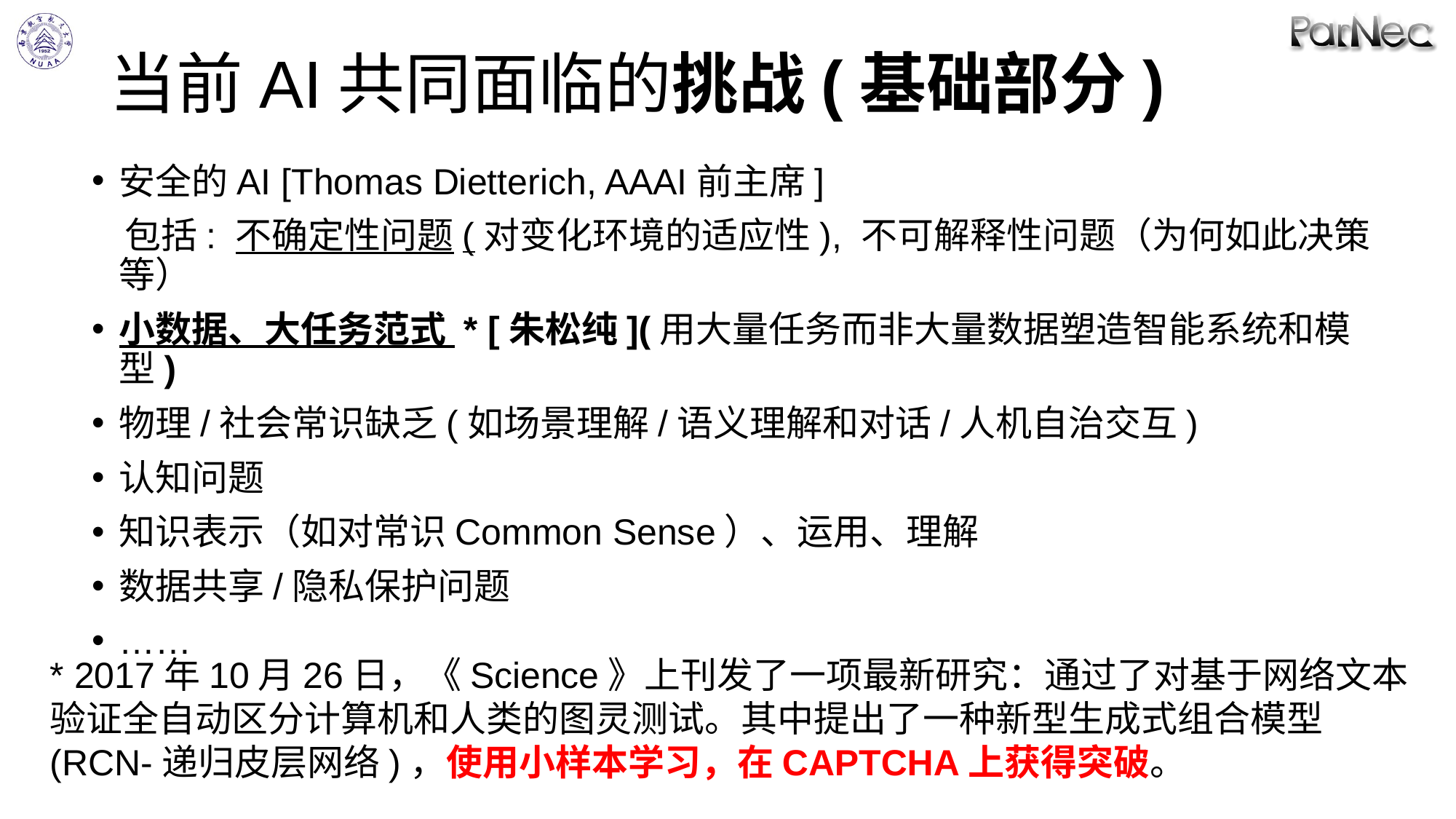

# 当前AI共同面临的挑战(基础部分)
安全的AI [Thomas Dietterich, AAAI前主席]
   包括: 不确定性问题(对变化环境的适应性), 不可解释性问题（为何如此决策等）
小数据、大任务范式 * [朱松纯](用大量任务而非大量数据塑造智能系统和模型)
物理/社会常识缺乏(如场景理解/语义理解和对话/人机自治交互)
认知问题
知识表示（如对常识Common Sense）、运用、理解
数据共享/隐私保护问题
……
* 2017年10月26日，《Science》上刊发了一项最新研究：通过了对基于网络文本验证全自动区分计算机和人类的图灵测试。其中提出了一种新型生成式组合模型 (RCN-递归皮层网络)，使用小样本学习，在CAPTCHA上获得突破。